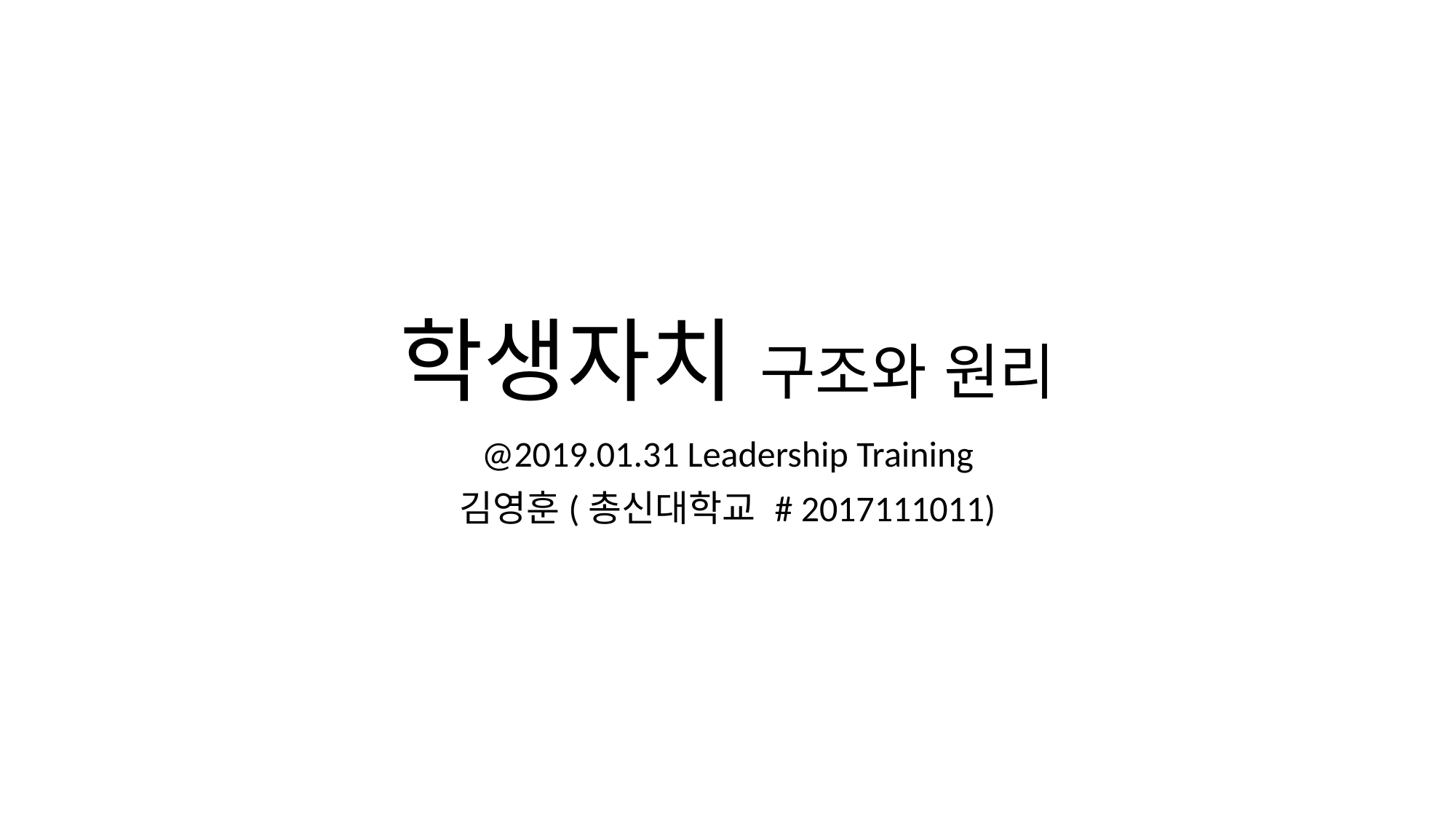

# 학생자치 구조와 원리
@2019.01.31 Leadership Training
김영훈(총신대학교 # 2017111011)